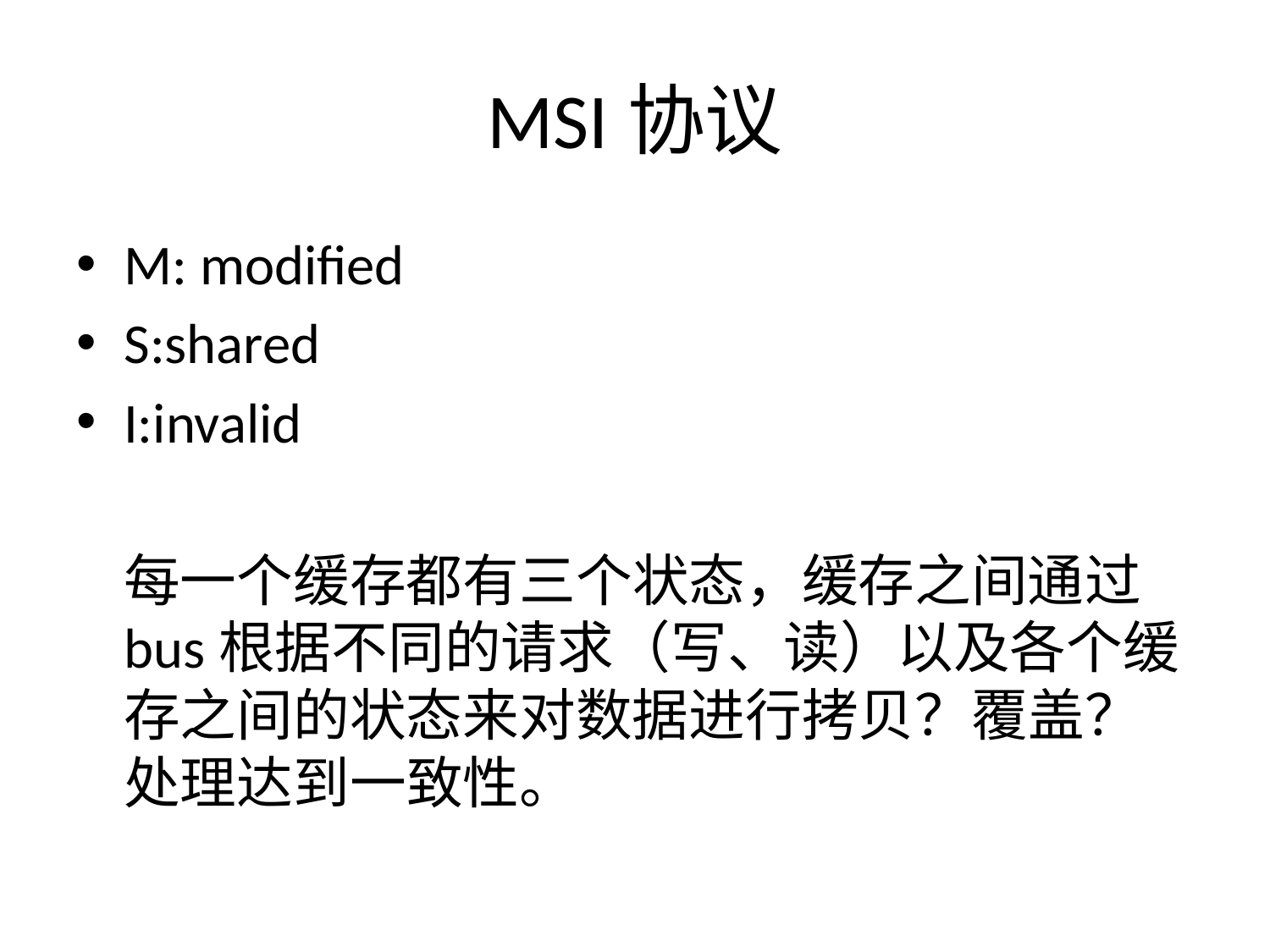

# MSI协议
M: modified
S:shared
I:invalid

	每一个缓存都有三个状态，缓存之间通过bus根据不同的请求（写、读）以及各个缓存之间的状态来对数据进行拷贝？覆盖？处理达到一致性。